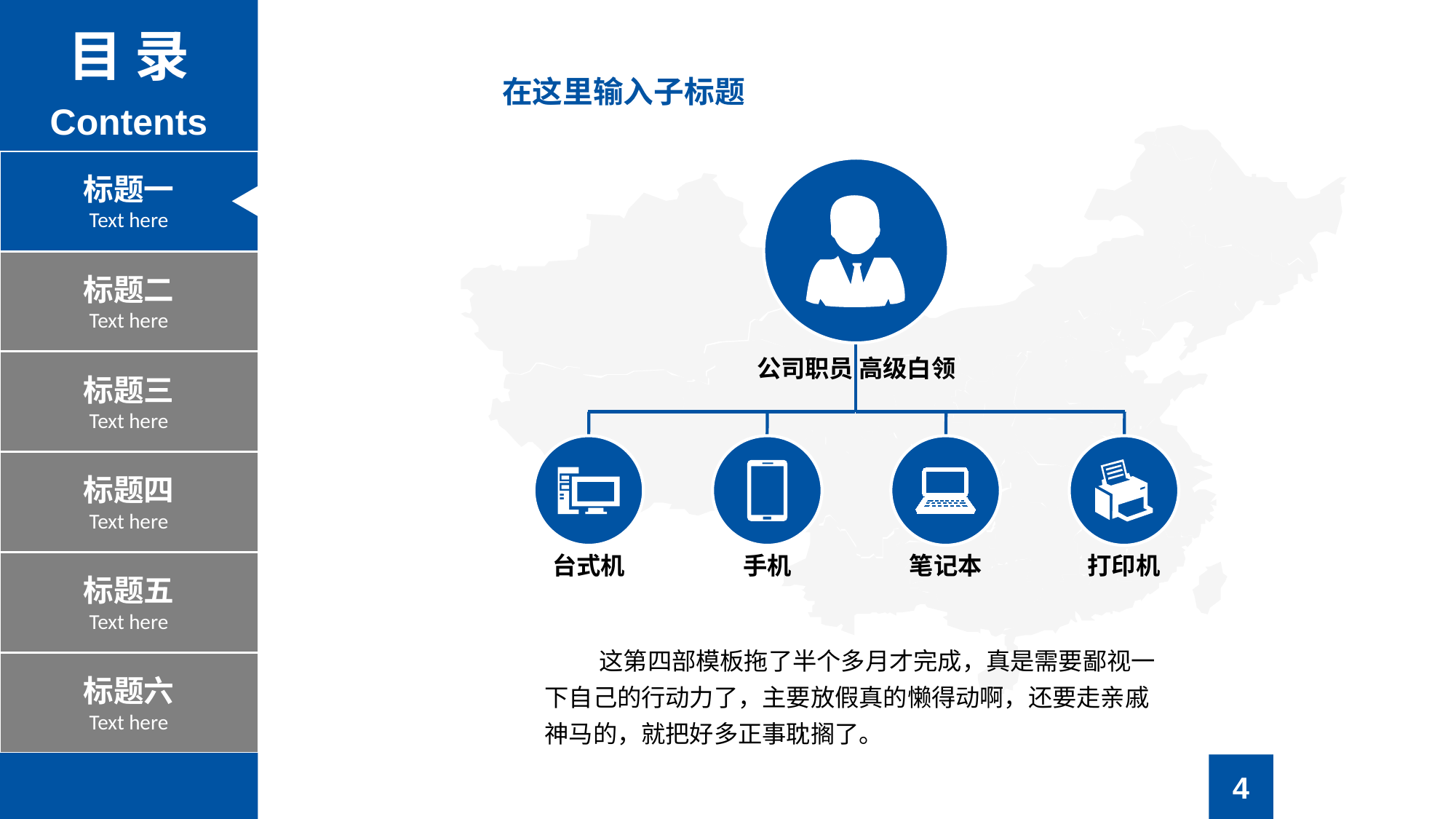

目 录
Contents
在这里输入子标题
标题一
Text here

标题二
Text here
公司职员 高级白领
标题三
Text here

标题四
Text here
台式机
手机
笔记本
打印机
标题五
Text here
这第四部模板拖了半个多月才完成，真是需要鄙视一下自己的行动力了，主要放假真的懒得动啊，还要走亲戚神马的，就把好多正事耽搁了。
标题六
Text here
4